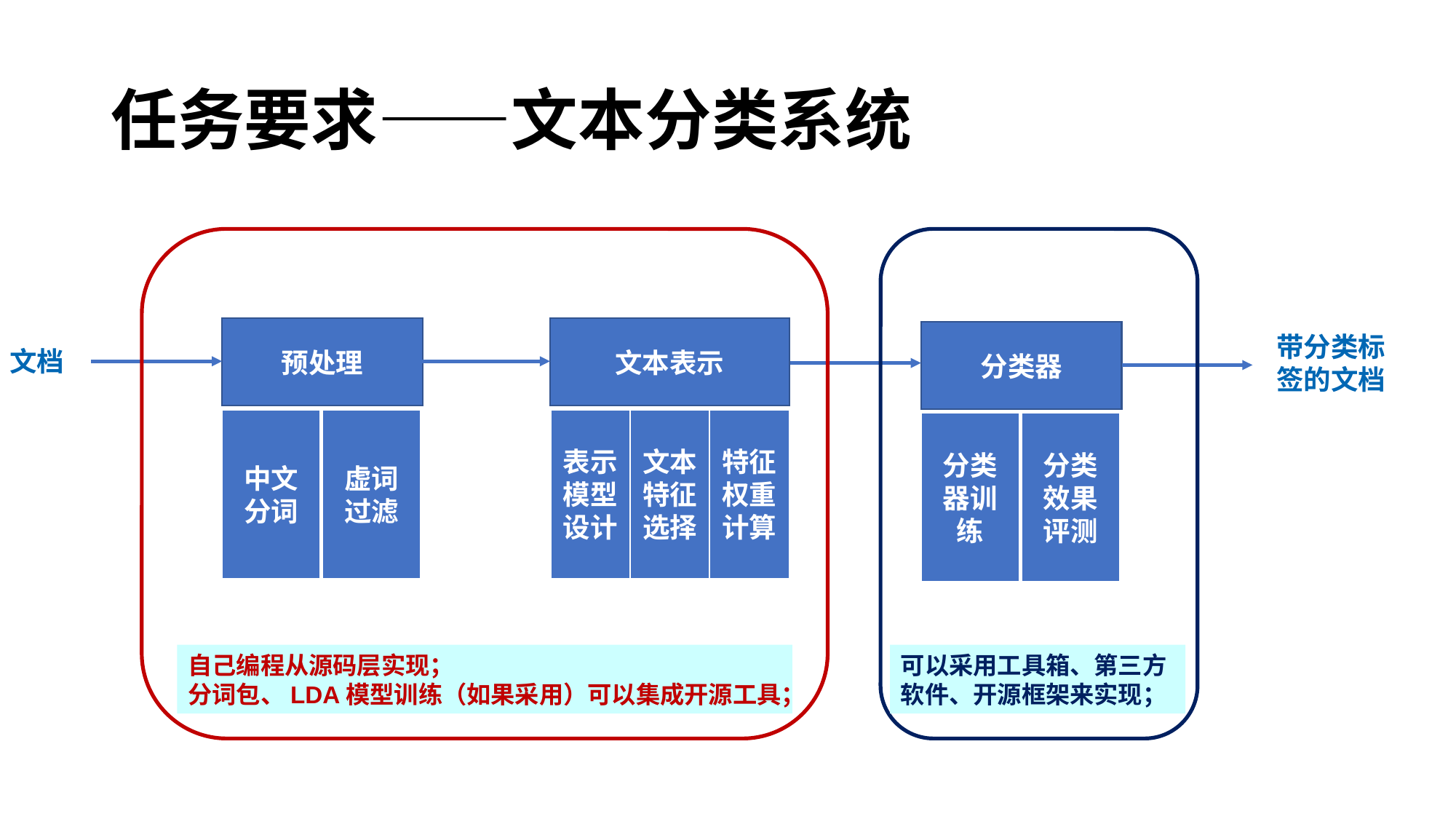

# 任务要求——文本分类系统

文本表示
预处理
分类器
带分类标签的文档
文档
特征权重计算
中文分词
虚词过滤
文本特征选择
表示模型设计
分类器训练
分类效果评测
自己编程从源码层实现；
分词包、LDA模型训练（如果采用）可以集成开源工具；
可以采用工具箱、第三方软件、开源框架来实现；